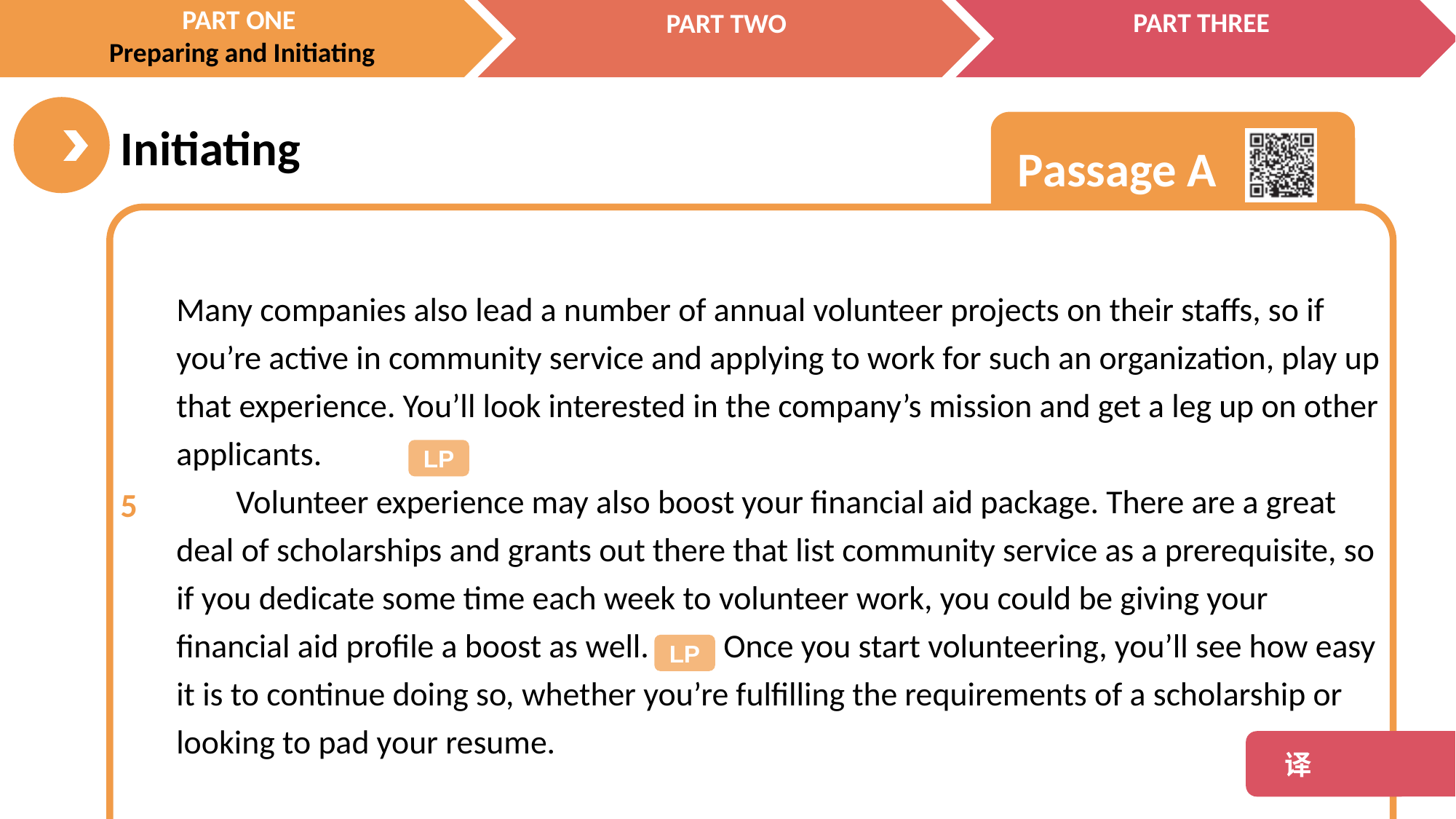

Many companies also lead a number of annual volunteer projects on their staffs, so if you’re active in community service and applying to work for such an organization, play up that experience. You’ll look interested in the company’s mission and get a leg up on other applicants.
        Volunteer experience may also boost your financial aid package. There are a great deal of scholarships and grants out there that list community service as a prerequisite, so if you dedicate some time each week to volunteer work, you could be giving your financial aid profile a boost as well.          Once you start volunteering, you’ll see how easy it is to continue doing so, whether you’re fulfilling the requirements of a scholarship or looking to pad your resume.

5

LP
LP
   译